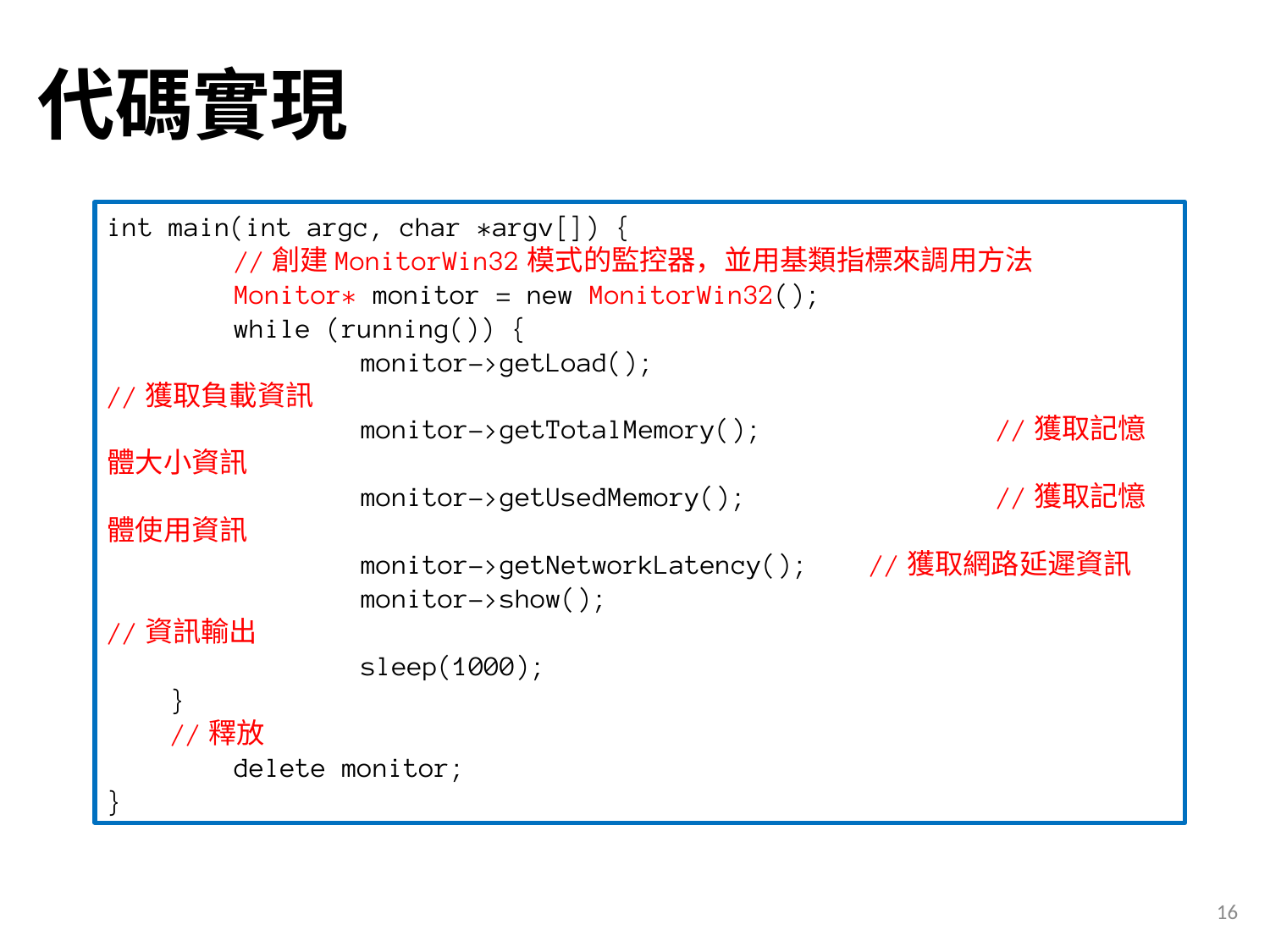

# 代碼實現
int main(int argc, char *argv[]) {
	//創建MonitorWin32模式的監控器，並用基類指標來調用方法
	Monitor* monitor = new MonitorWin32();
	while (running()) {
		monitor->getLoad();				//獲取負載資訊
		monitor->getTotalMemory();		//獲取記憶體大小資訊
		monitor->getUsedMemory();		//獲取記憶體使用資訊
		monitor->getNetworkLatency();	//獲取網路延遲資訊
		monitor->show();					//資訊輸出
		sleep(1000);
}
//釋放
	delete monitor;
}
16